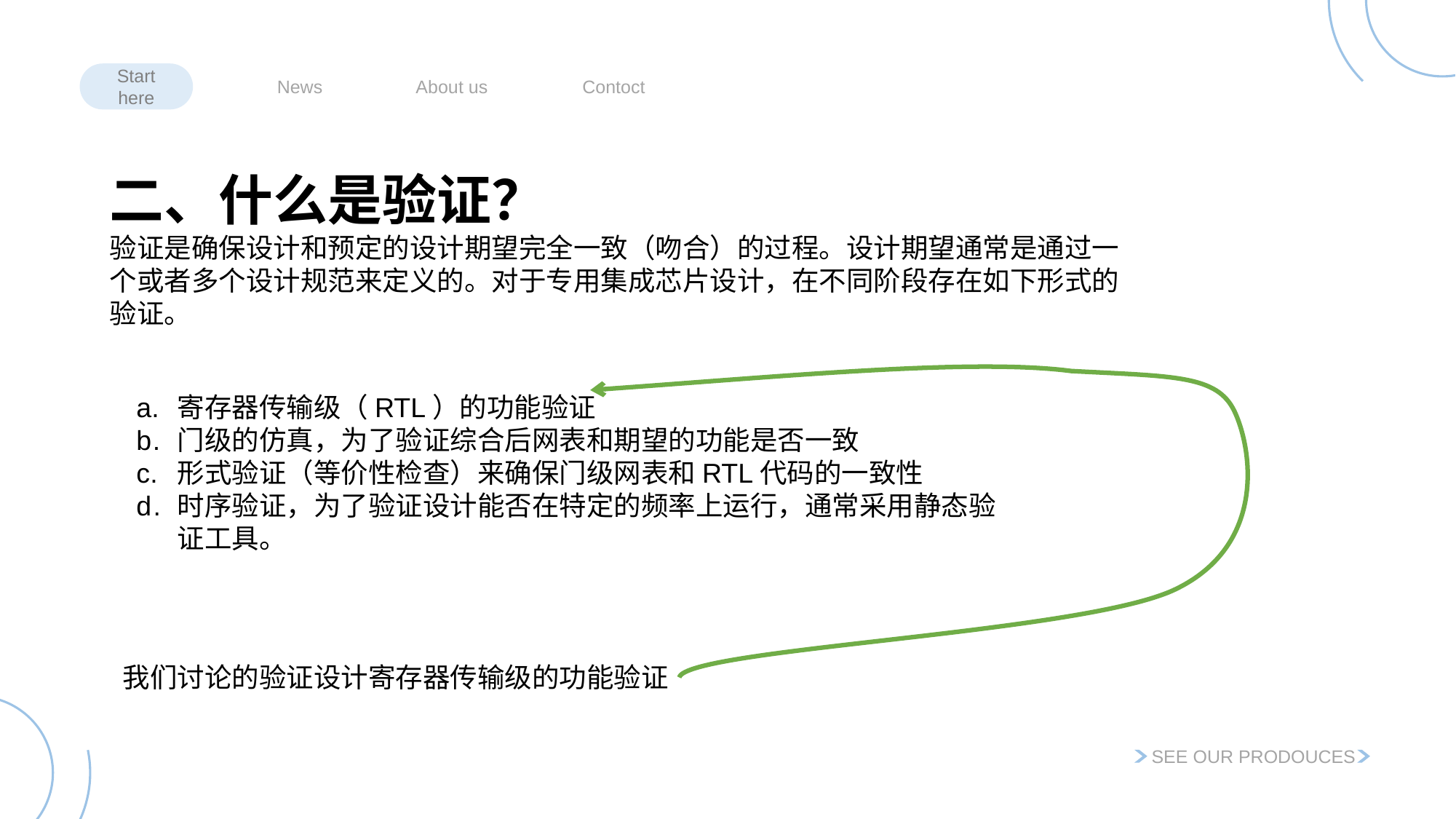

Start here
News
About us
Contoct
二、什么是验证？
验证是确保设计和预定的设计期望完全一致（吻合）的过程。设计期望通常是通过一个或者多个设计规范来定义的。对于专用集成芯片设计，在不同阶段存在如下形式的验证。

寄存器传输级（RTL）的功能验证
门级的仿真，为了验证综合后网表和期望的功能是否一致
形式验证（等价性检查）来确保门级网表和RTL代码的一致性
时序验证，为了验证设计能否在特定的频率上运行，通常采用静态验证工具。
我们讨论的验证设计寄存器传输级的功能验证

SEE OUR PRODOUCES